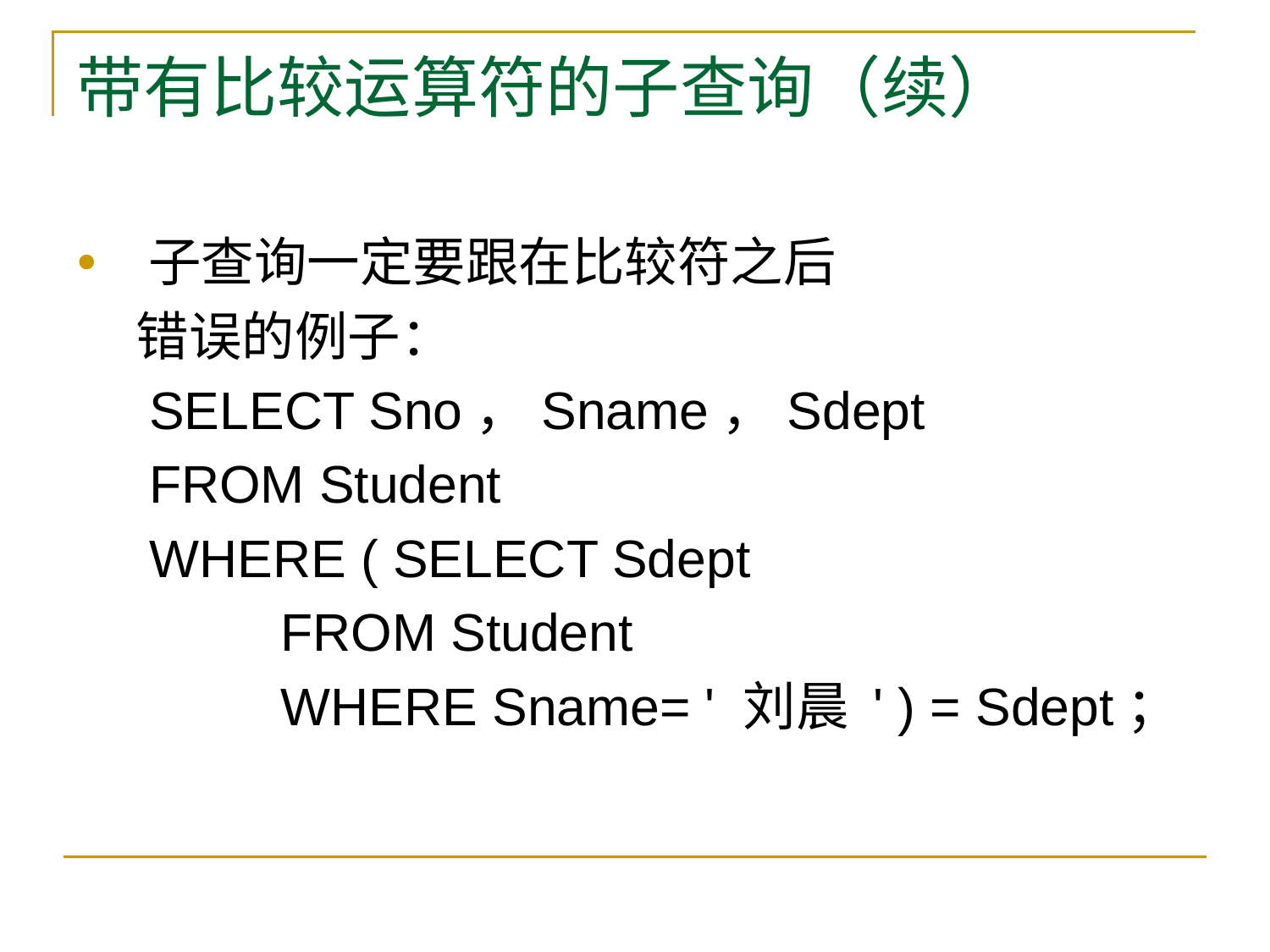

# 带有比较运算符的子查询（续）
 子查询一定要跟在比较符之后
    错误的例子：
     SELECT Sno，Sname，Sdept
     FROM Student
     WHERE ( SELECT Sdept
              FROM Student
              WHERE Sname= ' 刘晨 ' ) = Sdept；